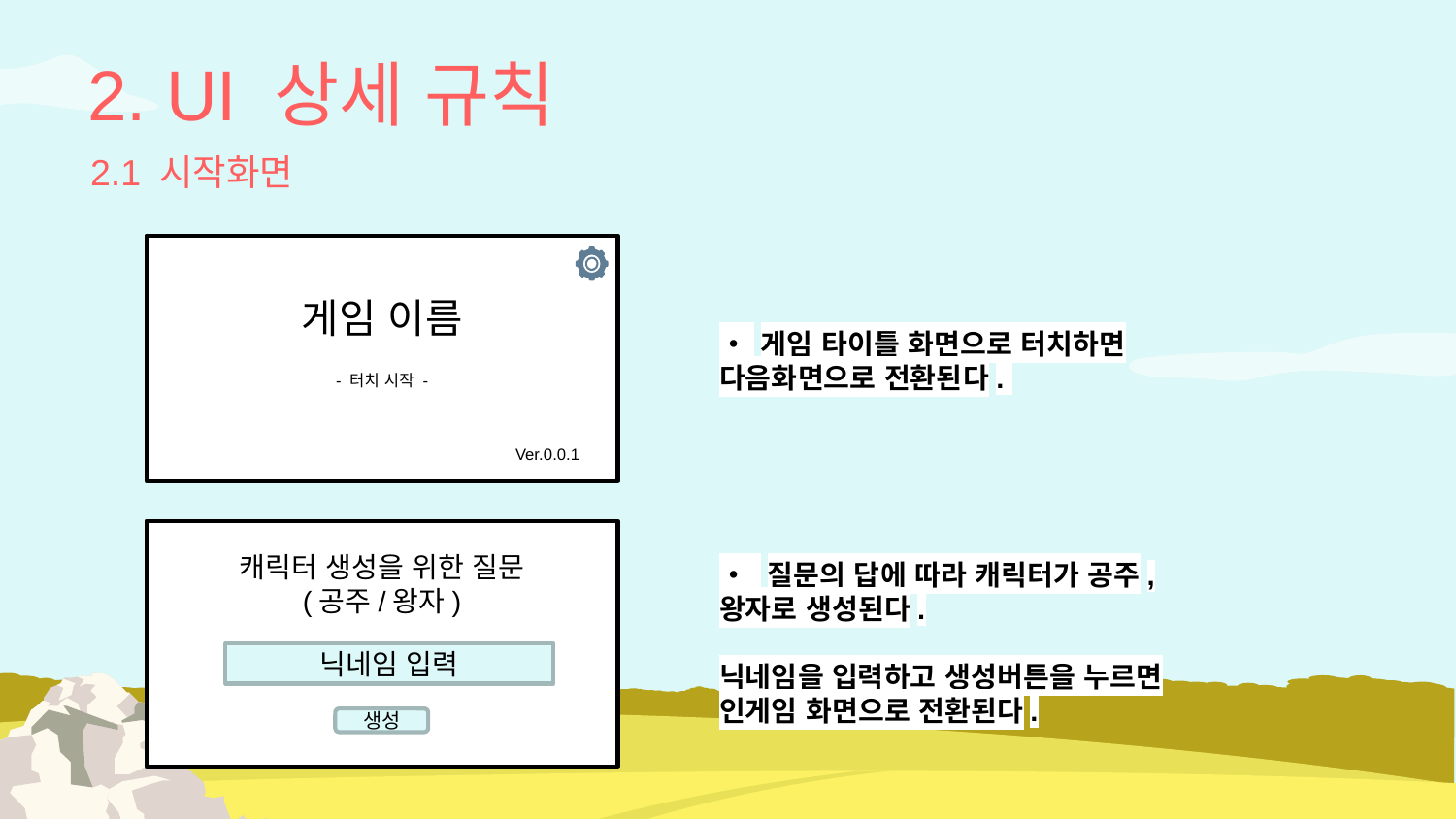

# 2. UI 상세 규칙
2.1 시작화면

게임 이름
• 게임 타이틀 화면으로 터치하면 다음화면으로 전환된다.
- 터치 시작 -
Ver.0.0.1

캐릭터 생성을 위한 질문 (공주/왕자)
•  질문의 답에 따라 캐릭터가 공주, 왕자로 생성된다.

닉네임을 입력하고 생성버튼을 누르면 인게임 화면으로 전환된다.
닉네임 입력
생성